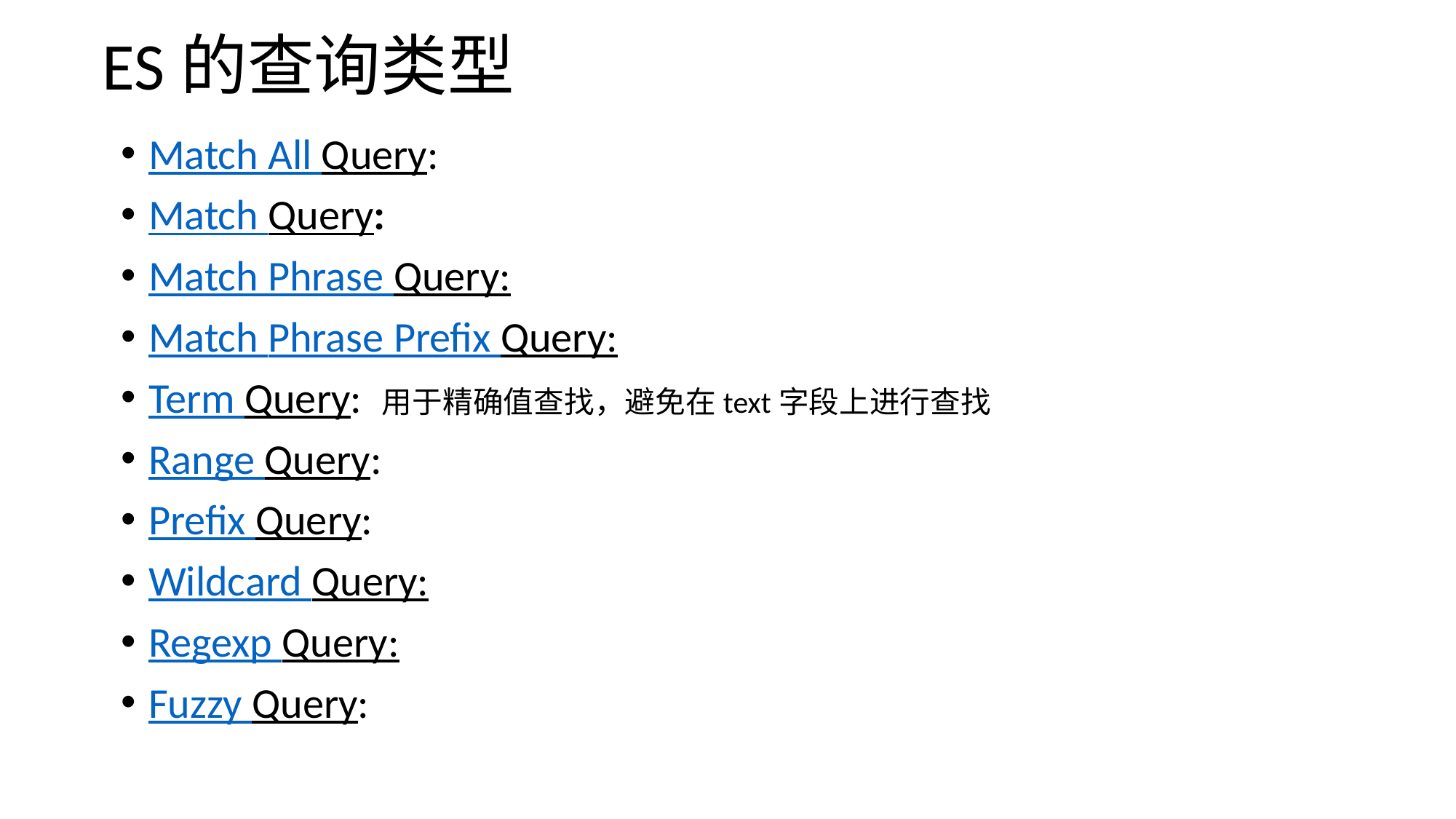

# ES的查询类型
Match All Query:
Match Query:
Match Phrase Query:
Match Phrase Prefix Query:
Term Query: 用于精确值查找，避免在text字段上进行查找
Range Query:
Prefix Query:
Wildcard Query:
Regexp Query:
Fuzzy Query: